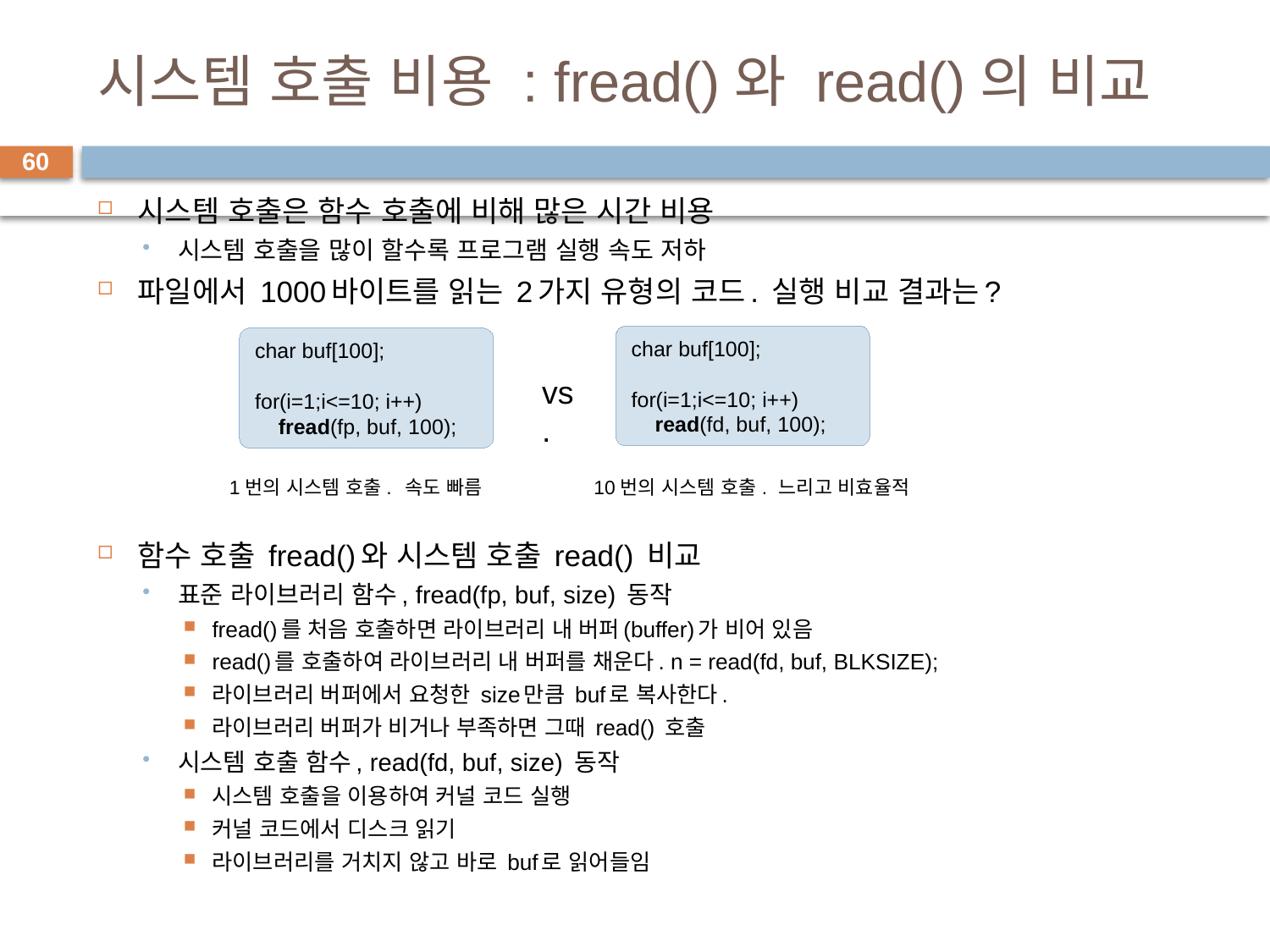

# 시스템 호출 비용 : fread()와 read()의 비교
60
시스템 호출은 함수 호출에 비해 많은 시간 비용
시스템 호출을 많이 할수록 프로그램 실행 속도 저하
파일에서 1000바이트를 읽는 2가지 유형의 코드. 실행 비교 결과는?

함수 호출 fread()와 시스템 호출 read() 비교
표준 라이브러리 함수, fread(fp, buf, size) 동작
fread()를 처음 호출하면 라이브러리 내 버퍼(buffer)가 비어 있음
read()를 호출하여 라이브러리 내 버퍼를 채운다. n = read(fd, buf, BLKSIZE);
라이브러리 버퍼에서 요청한 size만큼 buf로 복사한다.
라이브러리 버퍼가 비거나 부족하면 그때 read() 호출
시스템 호출 함수, read(fd, buf, size) 동작
시스템 호출을 이용하여 커널 코드 실행
커널 코드에서 디스크 읽기
라이브러리를 거치지 않고 바로 buf로 읽어들임
char buf[100];

for(i=1;i<=10; i++)
    read(fd, buf, 100);
char buf[100];

for(i=1;i<=10; i++)
    fread(fp, buf, 100);
vs.
느리고 비효율적
1번의 시스템 호출.
속도 빠름
10번의 시스템 호출.